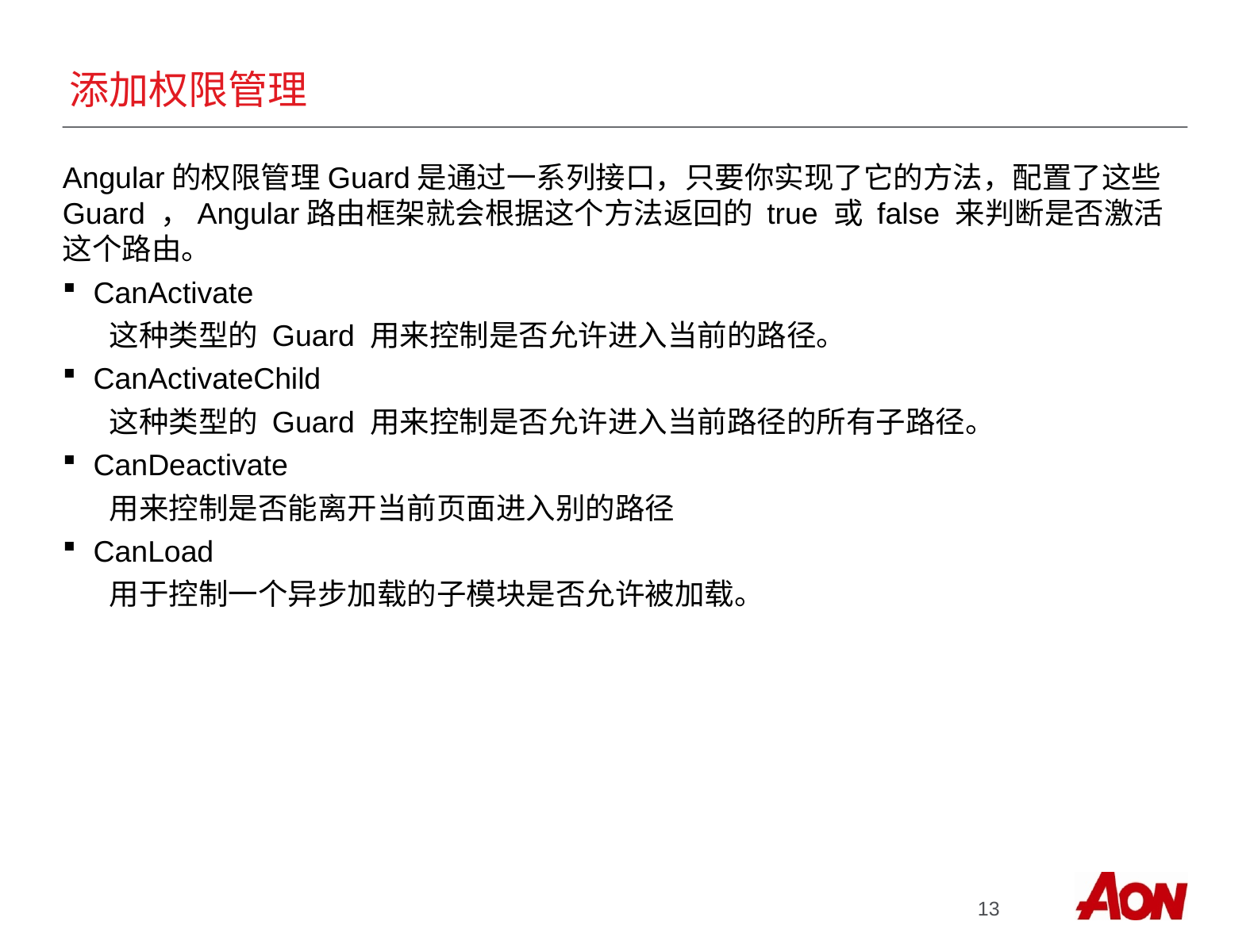

# 添加权限管理
Angular的权限管理Guard是通过一系列接口，只要你实现了它的方法，配置了这些 Guard ，Angular路由框架就会根据这个方法返回的 true 或 false 来判断是否激活这个路由。
CanActivate
这种类型的 Guard 用来控制是否允许进入当前的路径。
CanActivateChild
这种类型的 Guard 用来控制是否允许进入当前路径的所有子路径。
CanDeactivate
用来控制是否能离开当前页面进入别的路径
CanLoad
用于控制一个异步加载的子模块是否允许被加载。
13